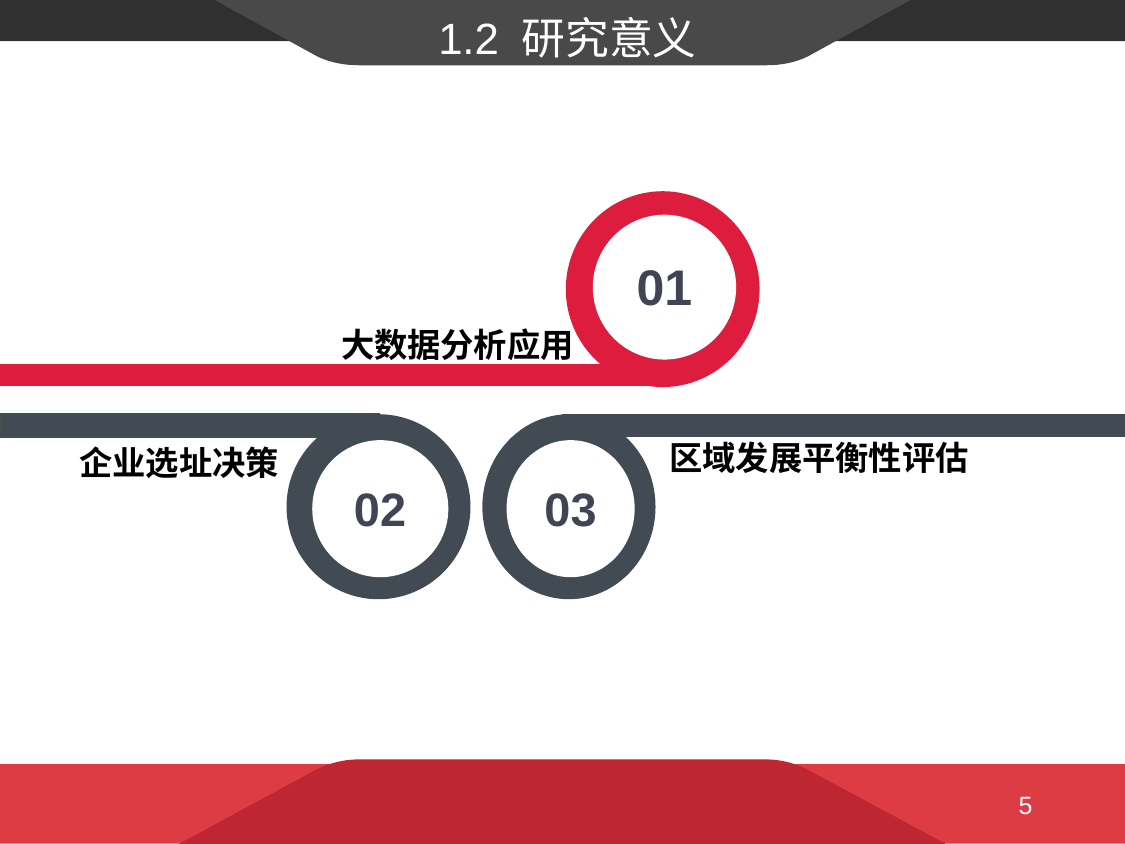

1.2 研究意义

01
大数据分析应用

03

02

区域发展平衡性评估
企业选址决策

5